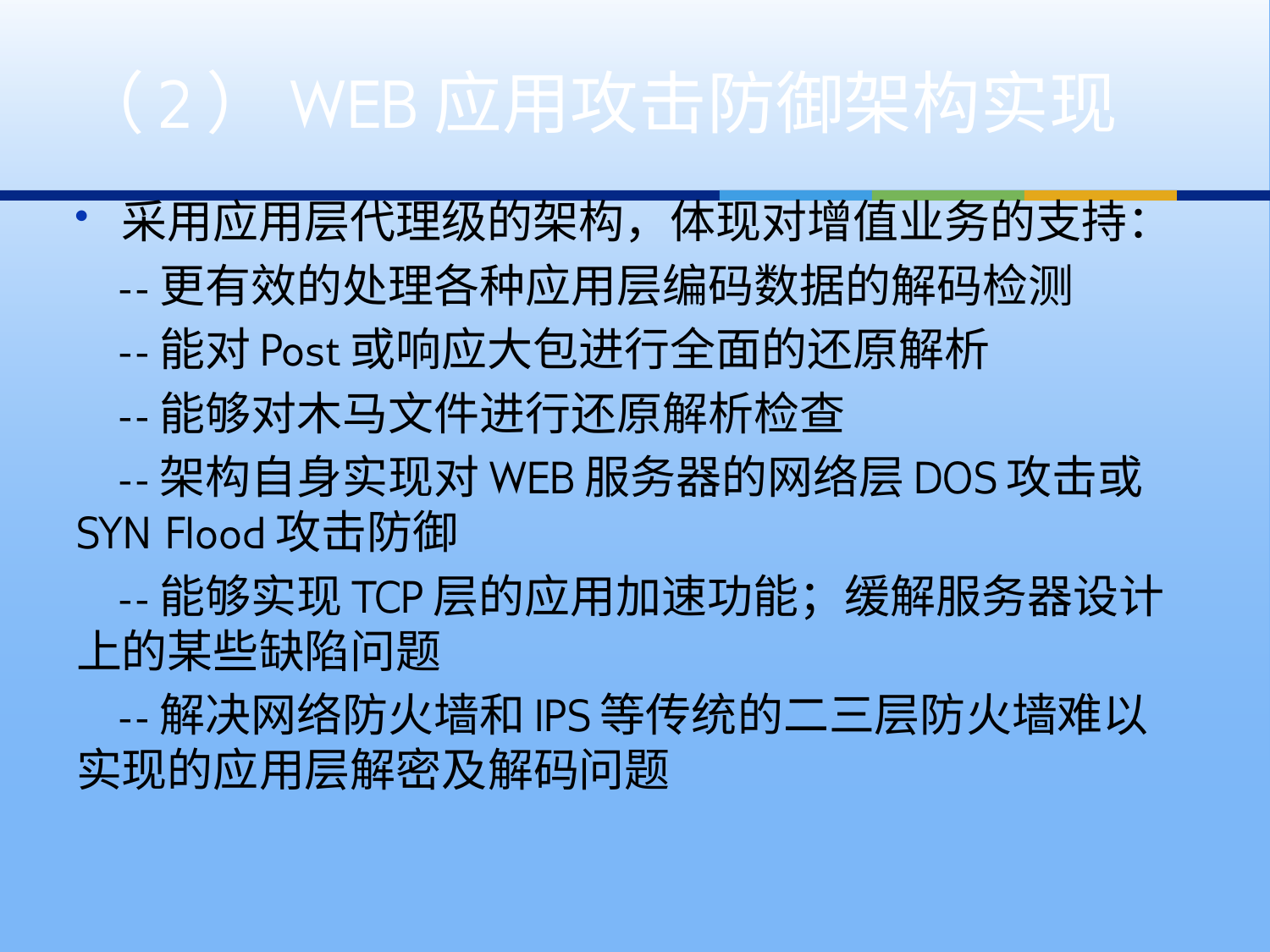

# （2）WEB应用攻击防御架构实现
采用应用层代理级的架构，体现对增值业务的支持：
   --更有效的处理各种应用层编码数据的解码检测
   --能对Post或响应大包进行全面的还原解析
   --能够对木马文件进行还原解析检查
   --架构自身实现对WEB服务器的网络层DOS攻击或SYN Flood攻击防御
   --能够实现TCP层的应用加速功能；缓解服务器设计上的某些缺陷问题
   --解决网络防火墙和IPS等传统的二三层防火墙难以实现的应用层解密及解码问题